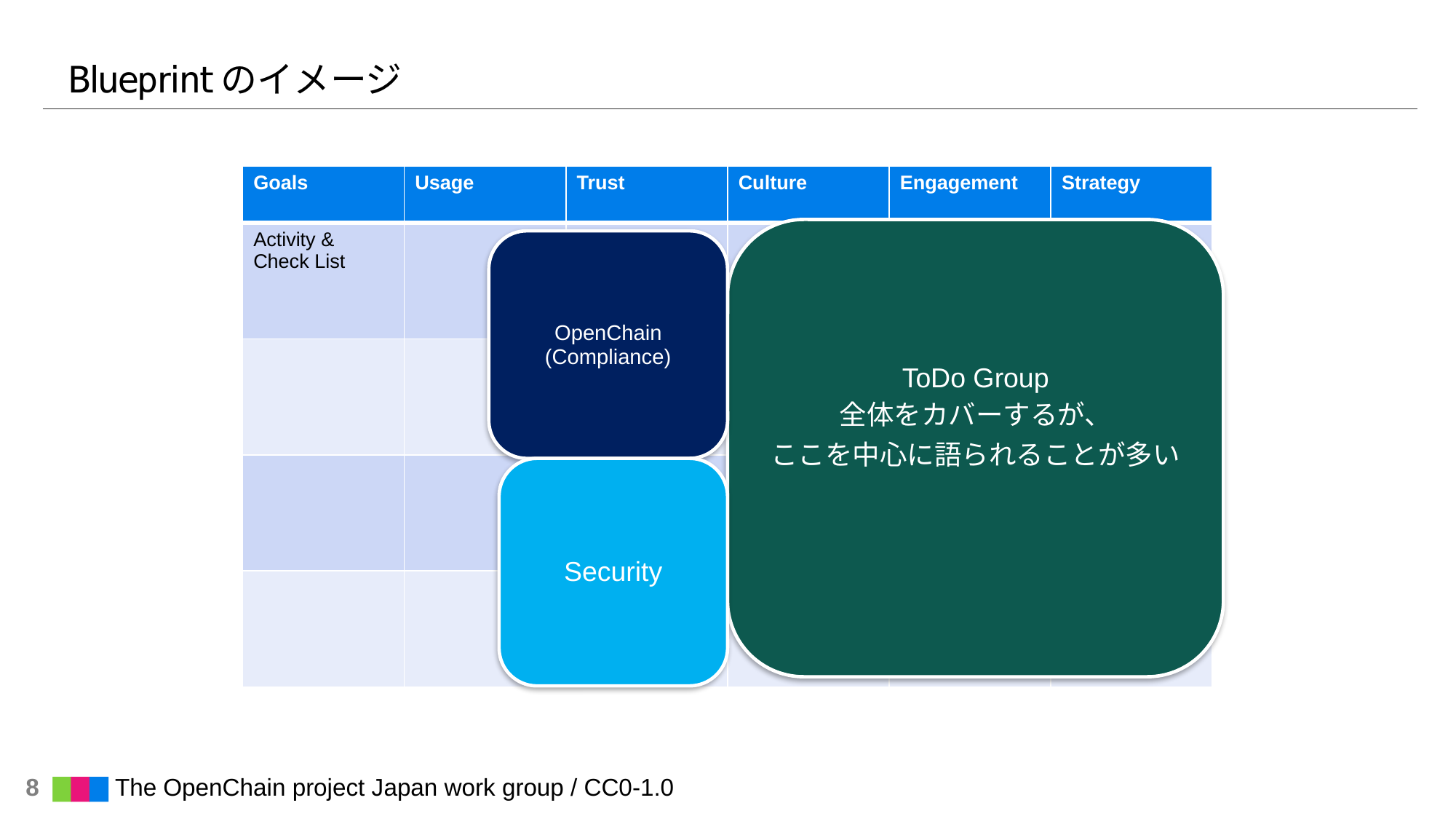

# Blueprintのイメージ
| Goals | Usage | Trust | Culture | Engagement | Strategy |
| --- | --- | --- | --- | --- | --- |
| Activity & Check List |  |  |  |  |  |
|  |  |  |  |  |  |
|  |  |  |  |  |  |
|  |  |  |  |  |  |
ToDo Group
全体をカバーするが、
ここを中心に語られることが多い

OpenChain
(Compliance)
Security